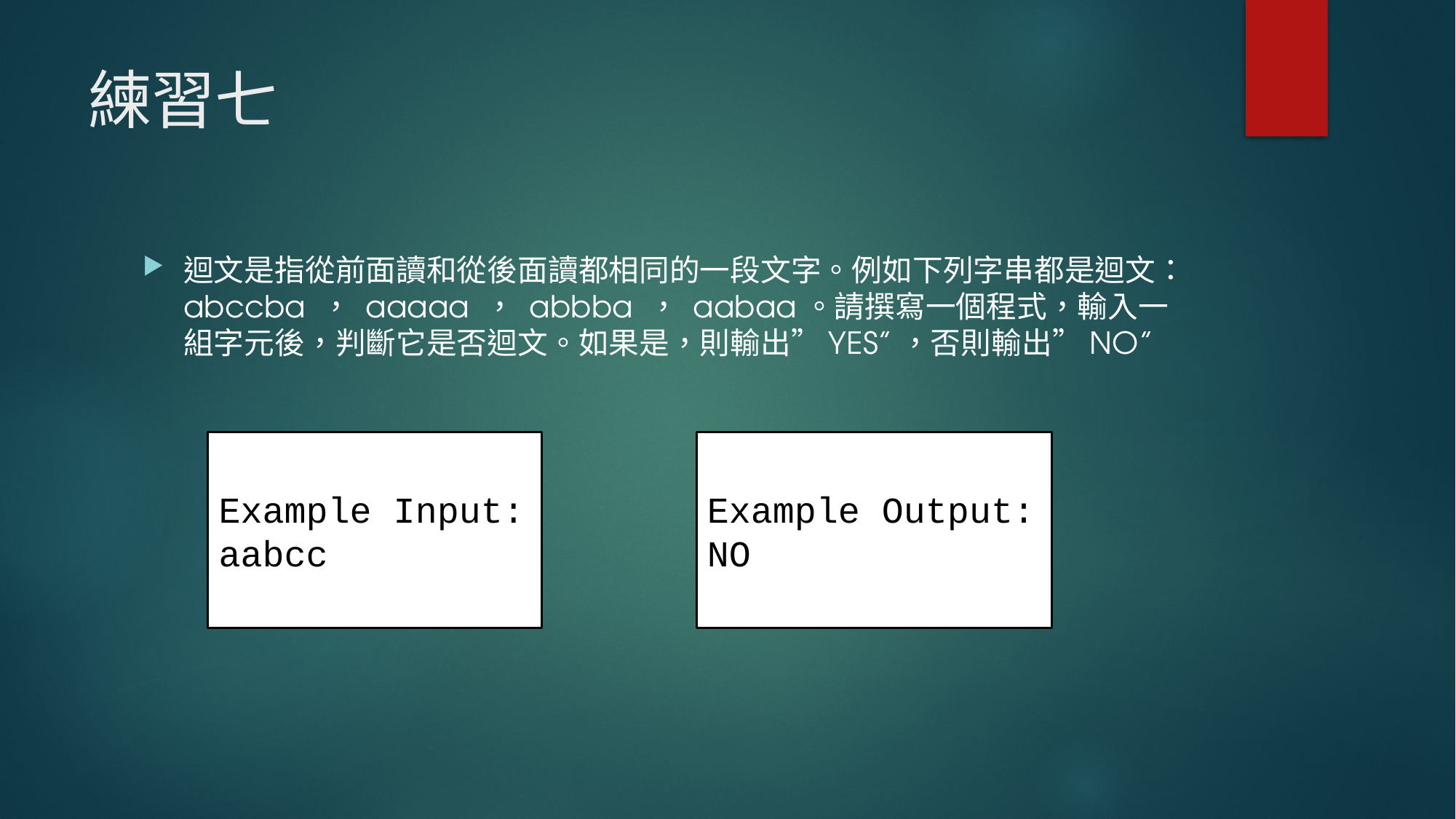

# 練習七
迴文是指從前面讀和從後面讀都相同的一段文字。例如下列字串都是迴文： abccba ， aaaaa ， abbba ， aabaa。請撰寫一個程式，輸入一組字元後，判斷它是否迴文。如果是，則輸出”YES”，否則輸出”NO”
Example Input:
aabcc
Example Output:
NO